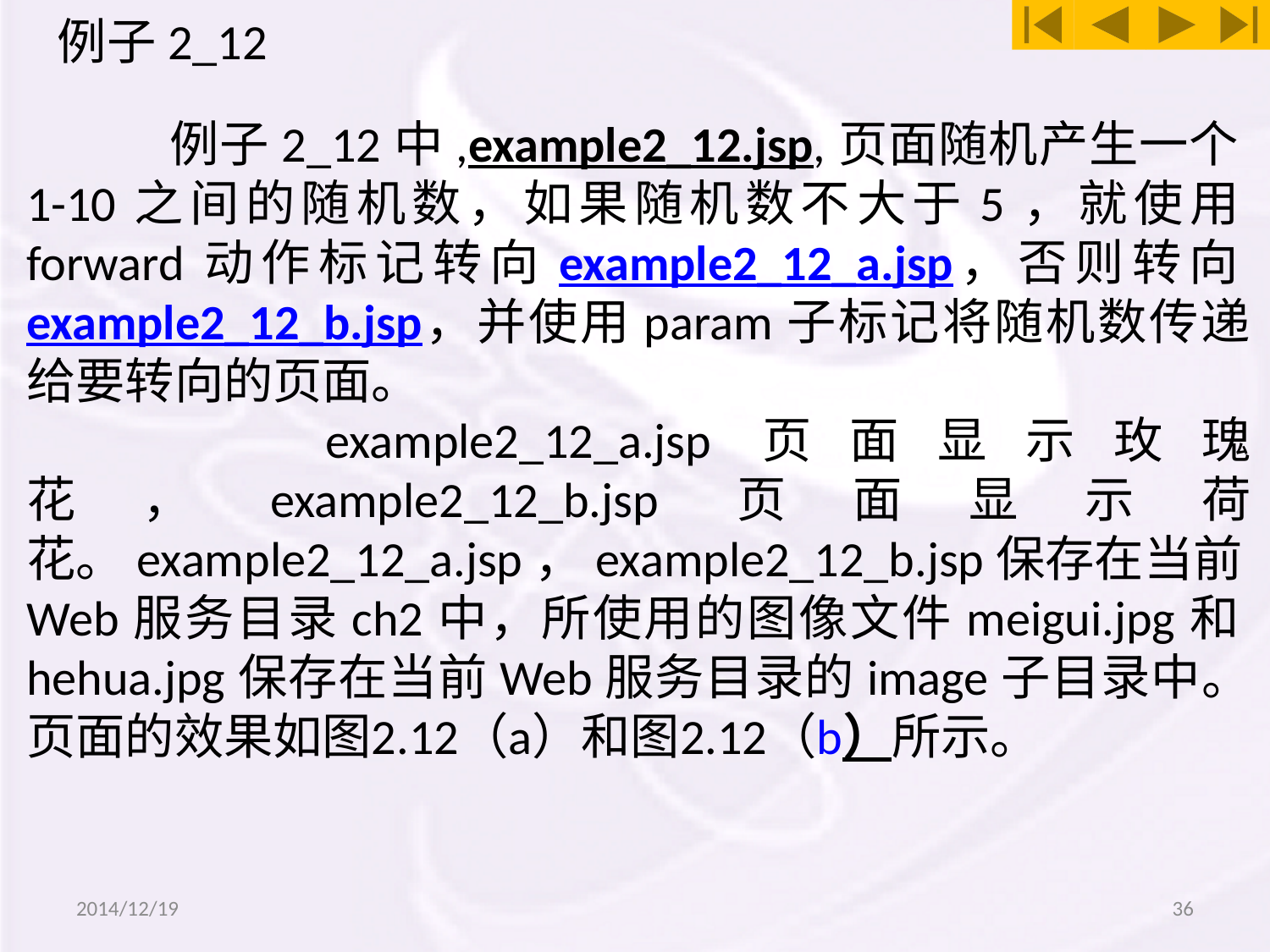

# 例子2_12
           例子2_12中,example2_12.jsp,页面随机产生一个1-10之间的随机数，如果随机数不大于5，就使用forward动作标记转向example2_12_a.jsp，否则转向example2_12_b.jsp，并使用param子标记将随机数传递给要转向的页面。
      example2_12_a.jsp页面显示玫瑰花，example2_12_b.jsp页面显示荷花。example2_12_a.jsp，example2_12_b.jsp保存在当前Web服务目录ch2中，所使用的图像文件meigui.jpg和hehua.jpg保存在当前Web服务目录的image子目录中。页面的效果如图2.12（a）和图2.12（b）所示。
2014/12/19
36